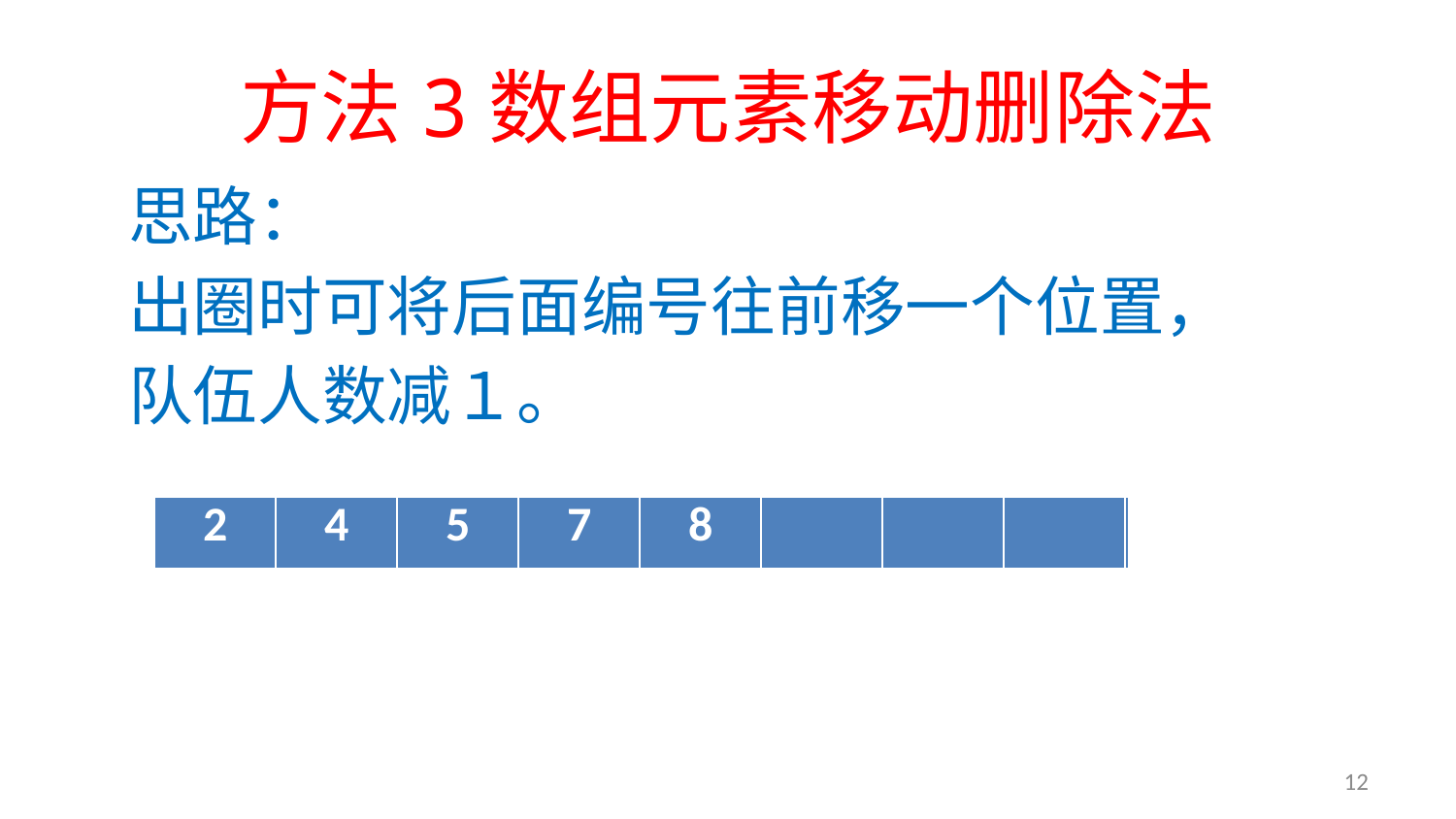

# 方法3数组元素移动删除法
思路：
出圈时可将后面编号往前移一个位置，
队伍人数减１。
| 1 | 2 | 3 | 4 | 5 | 6 | 7 | 8 |
| --- | --- | --- | --- | --- | --- | --- | --- |
| 2 | 4 | 5 | 7 | 8 |  |  |  |
| --- | --- | --- | --- | --- | --- | --- | --- |
| 4 | 5 | 6 | 7 | 8 |  |
| --- | --- | --- | --- | --- | --- |
| 7 | 8 |  |  |
| --- | --- | --- | --- |
12